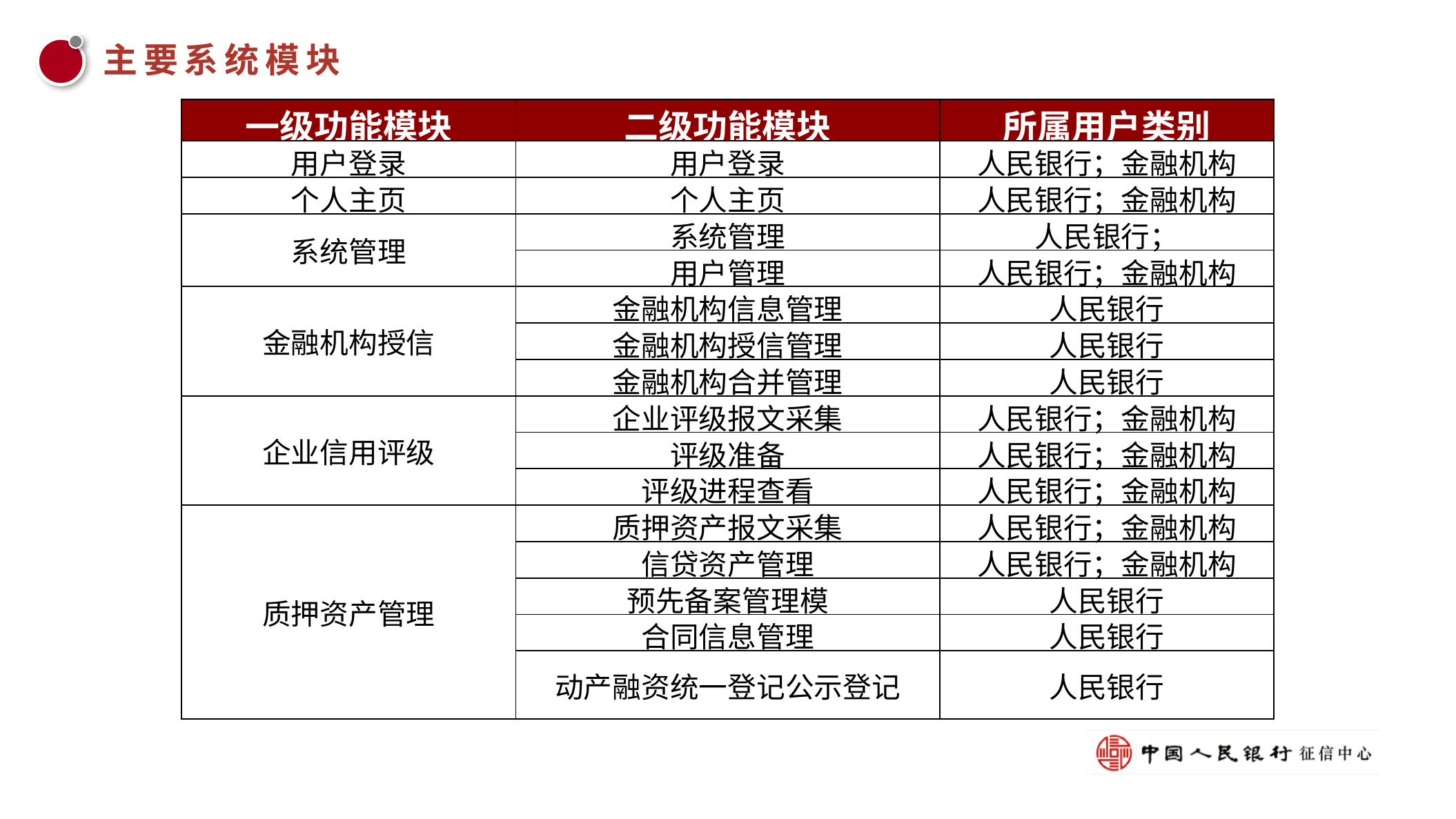

主要系统模块
| 一级功能模块 | 二级功能模块 | 所属用户类别 |
| --- | --- | --- |
| 用户登录 | 用户登录 | 人民银行；金融机构 |
| 个人主页 | 个人主页 | 人民银行；金融机构 |
| 系统管理 | 系统管理 | 人民银行； |
|  | 用户管理 | 人民银行；金融机构 |
| 金融机构授信 | 金融机构信息管理 | 人民银行 |
|  | 金融机构授信管理 | 人民银行 |
|  | 金融机构合并管理 | 人民银行 |
| 企业信用评级 | 企业评级报文采集 | 人民银行；金融机构 |
|  | 评级准备 | 人民银行；金融机构 |
|  | 评级进程查看 | 人民银行；金融机构 |
| 质押资产管理 | 质押资产报文采集 | 人民银行；金融机构 |
|  | 信贷资产管理 | 人民银行；金融机构 |
|  | 预先备案管理模 | 人民银行 |
|  | 合同信息管理 | 人民银行 |
|  | 动产融资统一登记公示登记 | 人民银行 |